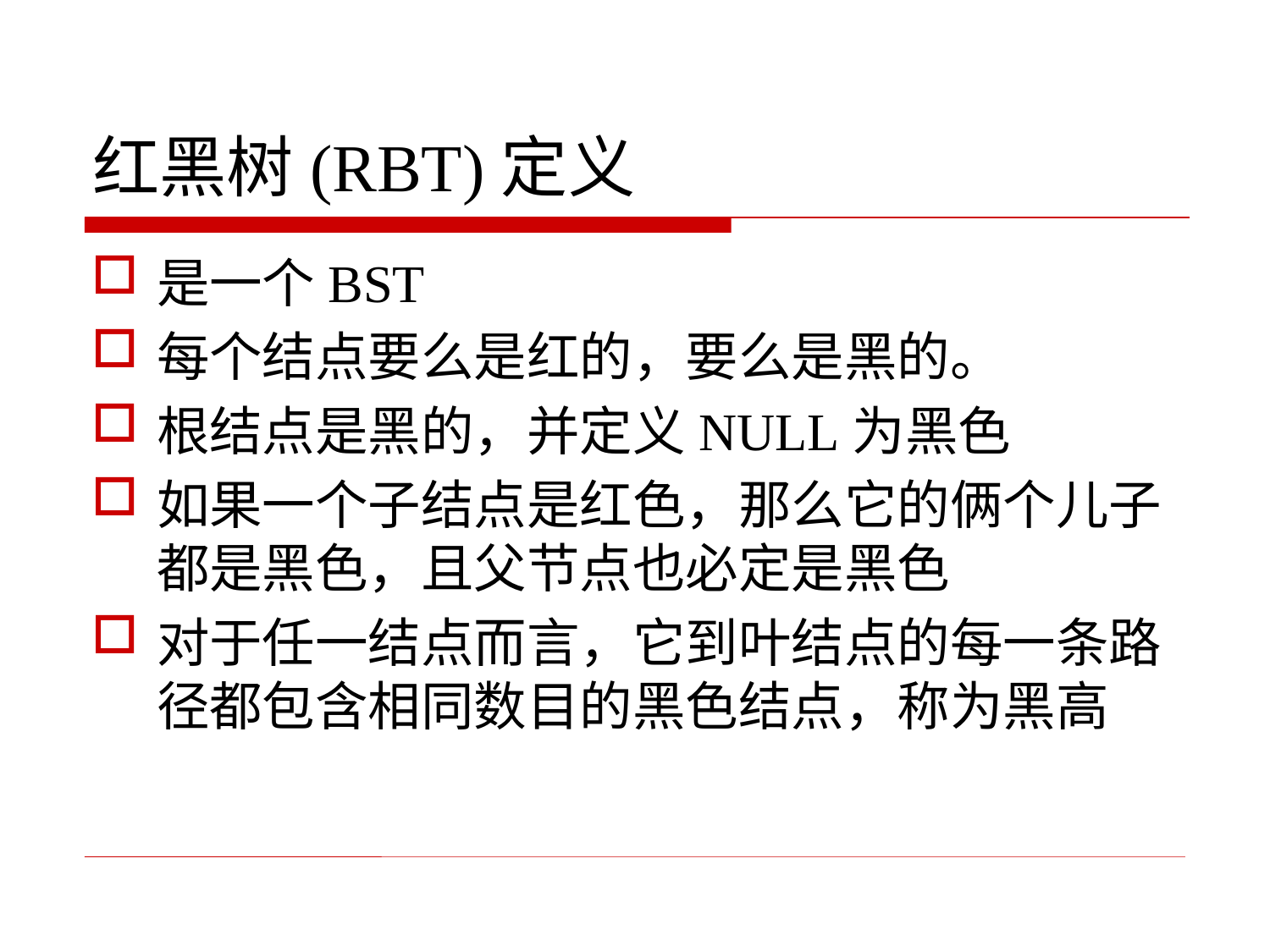

# 红黑树(RBT)定义
是一个BST
每个结点要么是红的，要么是黑的。
根结点是黑的，并定义NULL为黑色
如果一个子结点是红色，那么它的俩个儿子都是黑色，且父节点也必定是黑色
对于任一结点而言，它到叶结点的每一条路径都包含相同数目的黑色结点，称为黑高